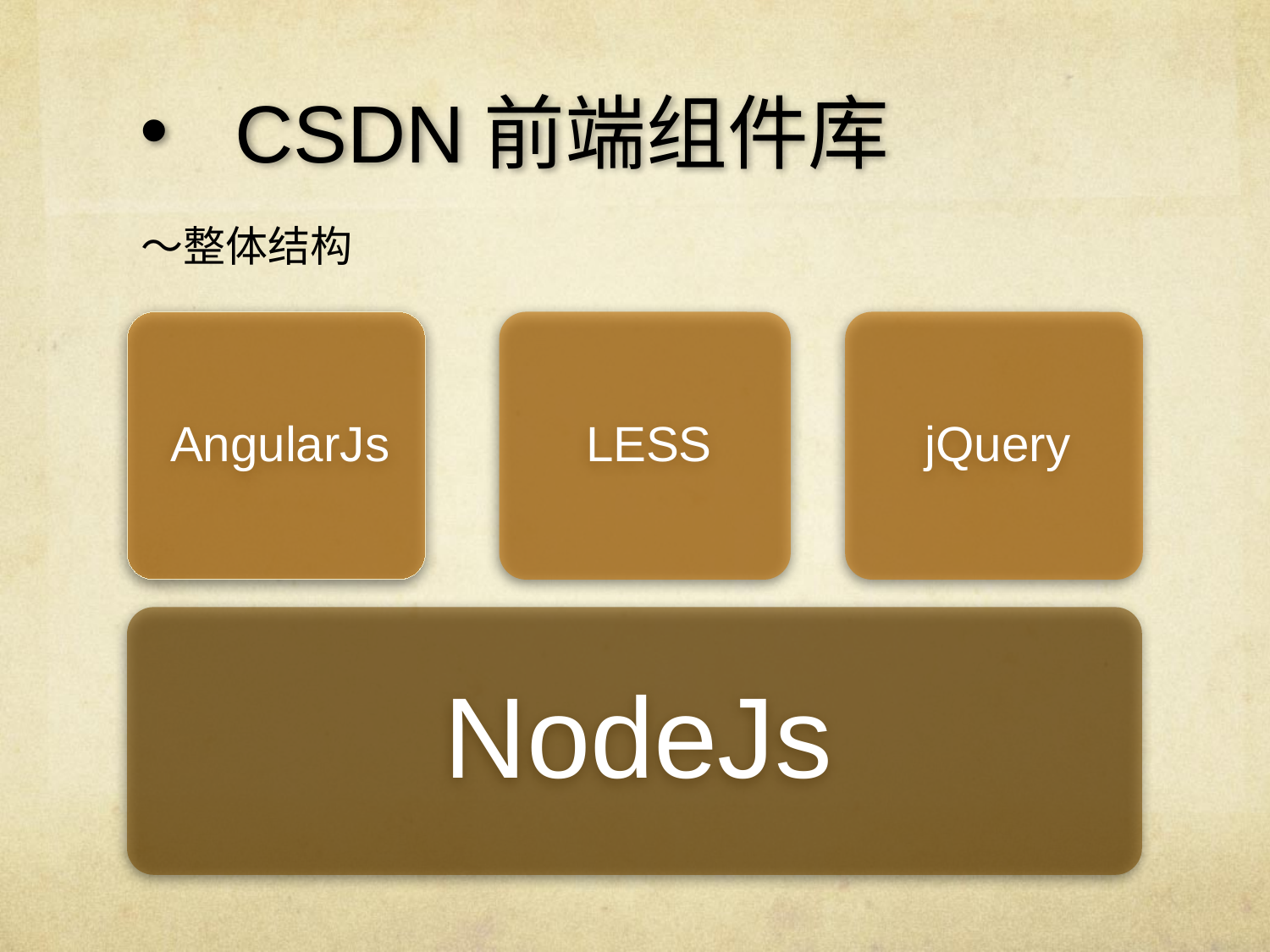

# CSDN前端组件库
～整体结构
NodeJs
AngularJs
LESS
jQuery